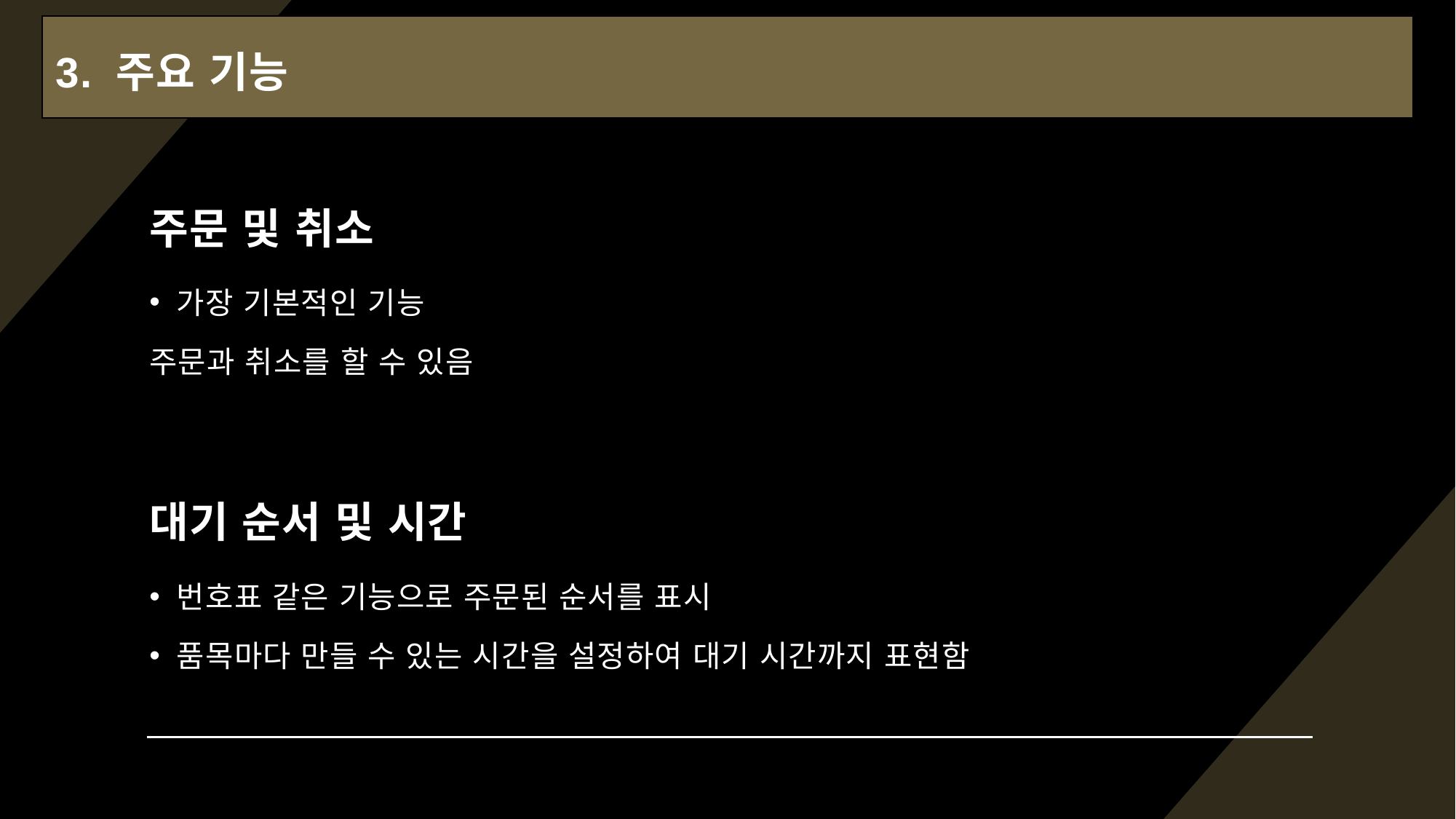

3. 주요 기능
# 주문 및 취소
가장 기본적인 기능
주문과 취소를 할 수 있음

대기 순서 및 시간
번호표 같은 기능으로 주문된 순서를 표시
품목마다 만들 수 있는 시간을 설정하여 대기 시간까지 표현함